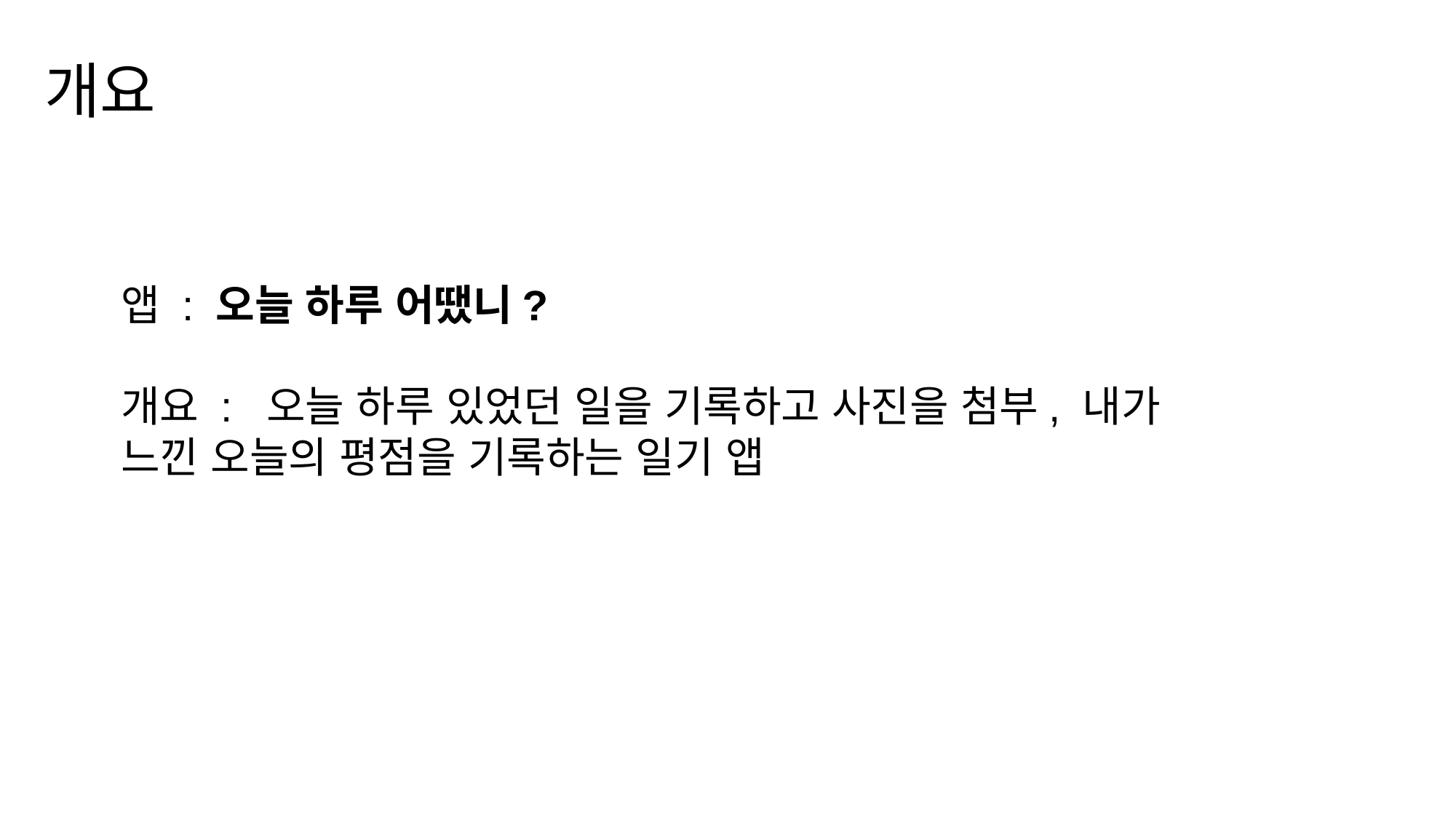

개요

앱 : 오늘 하루 어땠니?

개요 :  오늘 하루 있었던 일을 기록하고 사진을 첨부, 내가
느낀 오늘의 평점을 기록하는 일기 앱